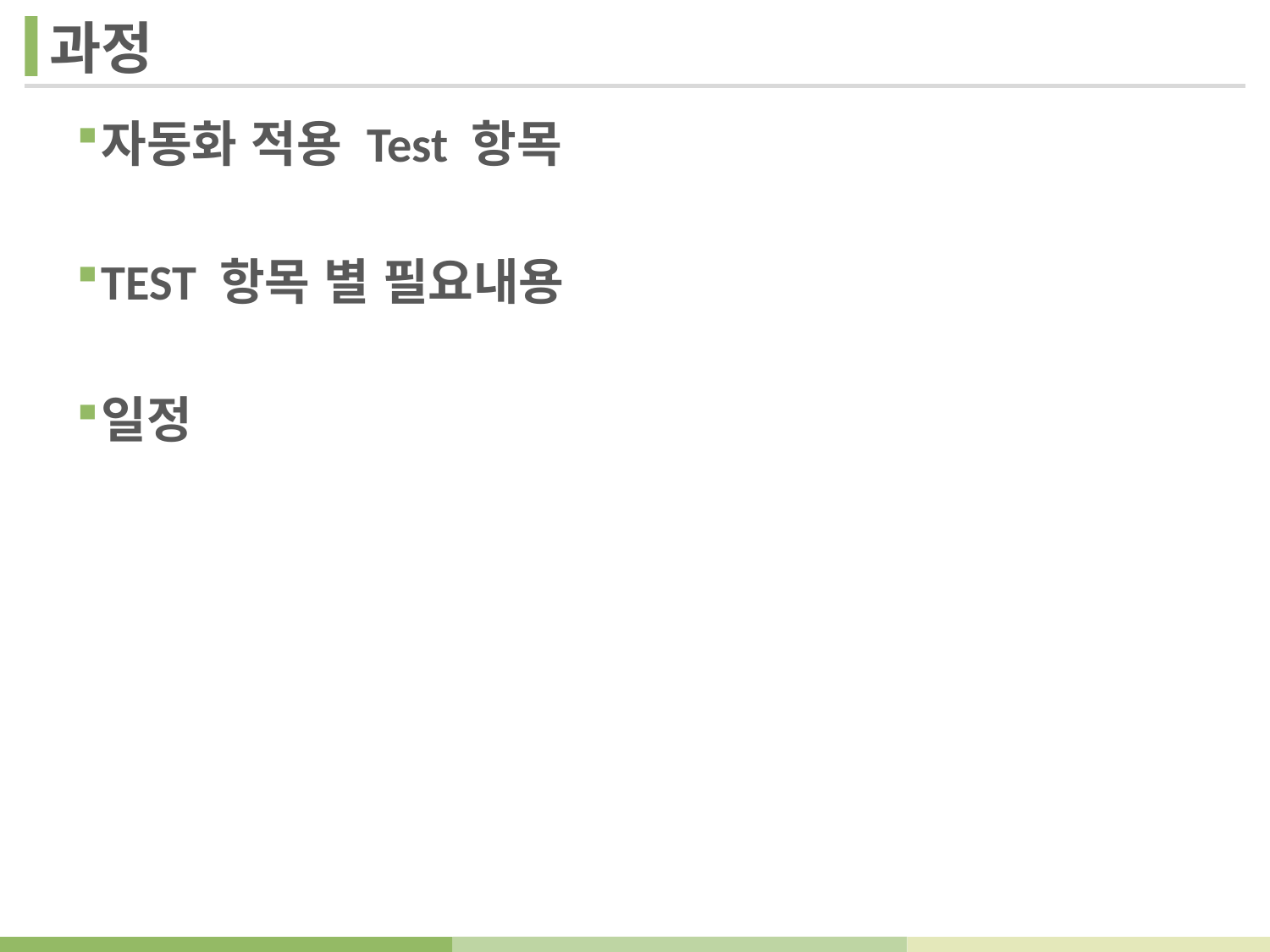

# 과정
자동화 적용 Test 항목

TEST 항목 별 필요내용

일정